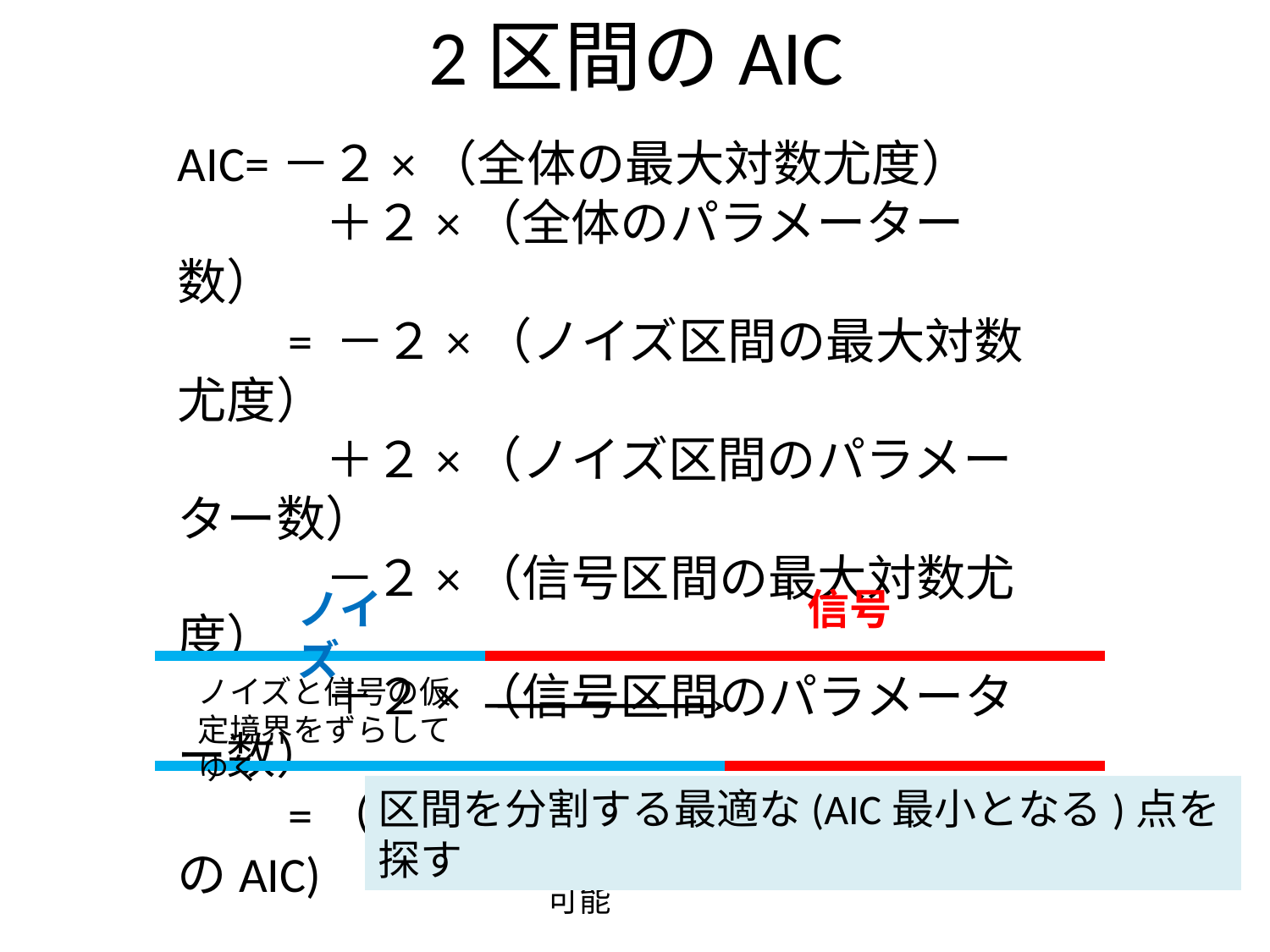

# 2区間のAIC
AIC=－２×（全体の最大対数尤度）
　　　＋２×（全体のパラメーター数）
　　= －２×（ノイズ区間の最大対数尤度）
　　　＋２×（ノイズ区間のパラメーター数）
　　　－２×（信号区間の最大対数尤度）
　　　＋２×（信号区間のパラメーター数）
　　=（ノイズ区間のAIC)+(信号区間のAIC)

ノイズ
信号
ノイズと信号の仮定境界をずらしてゆく
区間を分割する最適な(AIC最小となる)点を探す
※全体のデータ数は同じなので、尤度を比較可能